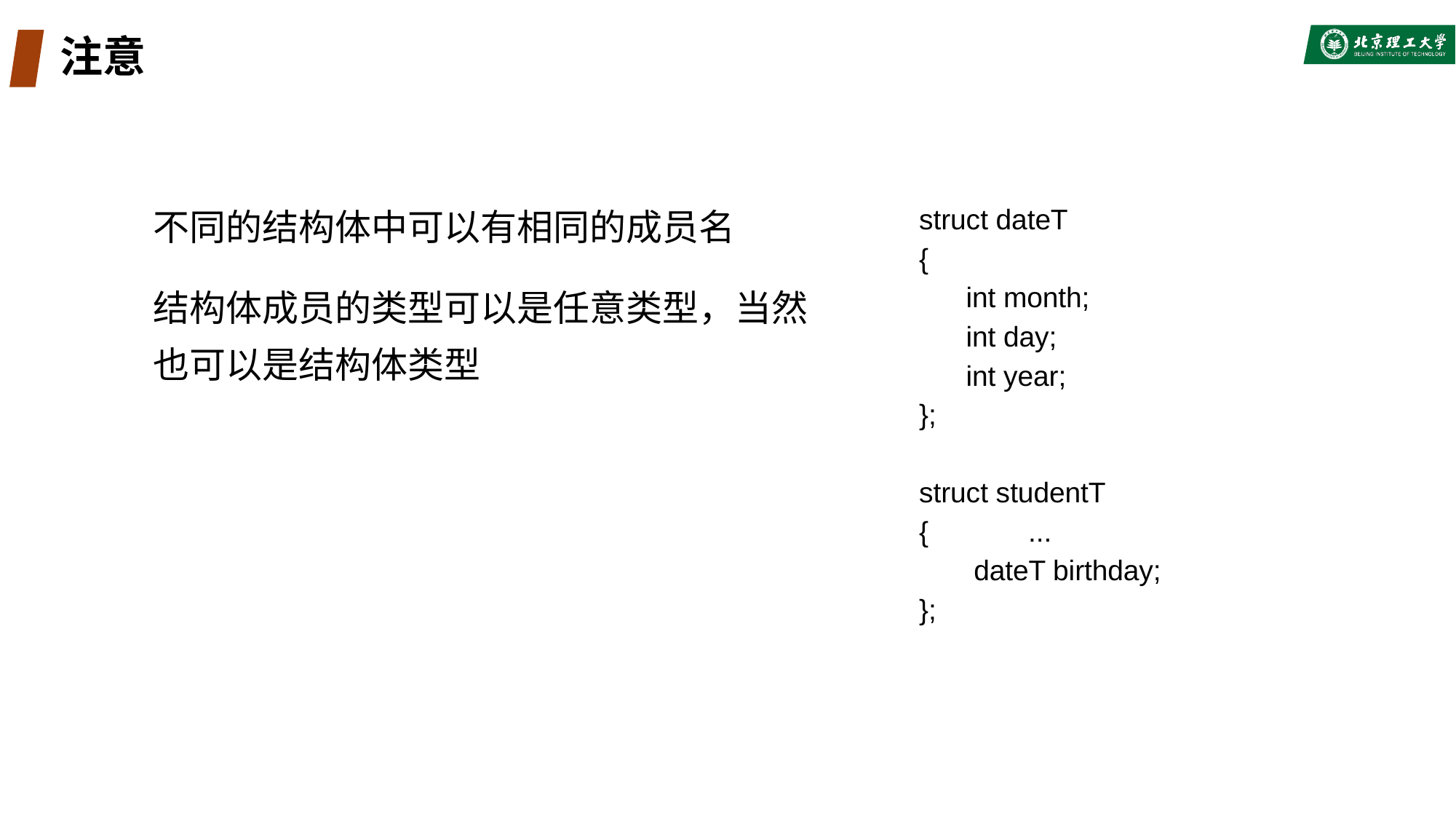

# 注意
不同的结构体中可以有相同的成员名
结构体成员的类型可以是任意类型，当然也可以是结构体类型
struct dateT
{
      int month;
      int day;
      int year;
};

struct studentT
{	...
       dateT birthday;
};